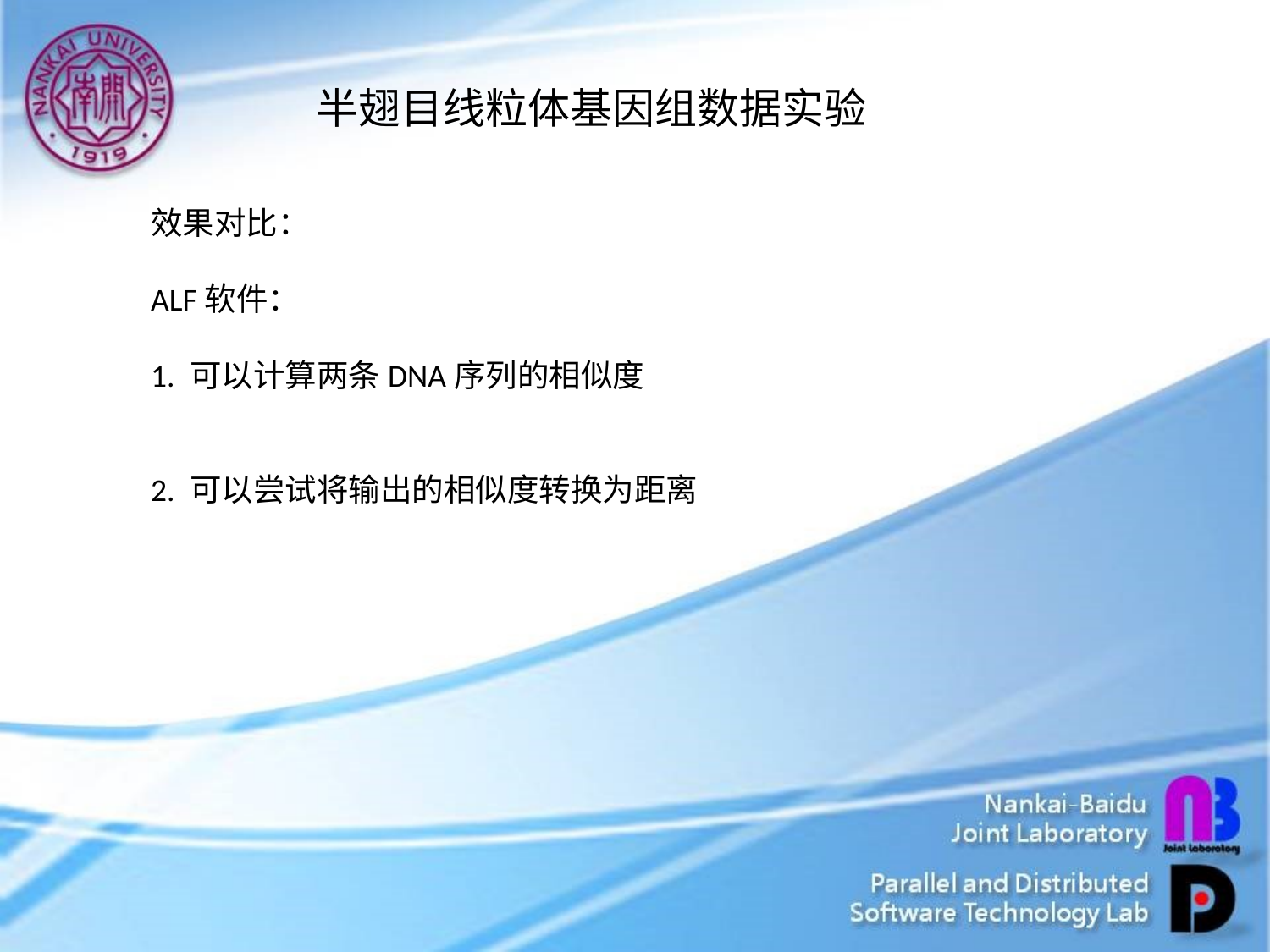

半翅目线粒体基因组数据实验
效果对比：

ALF软件：

1. 可以计算两条DNA序列的相似度

2. 可以尝试将输出的相似度转换为距离